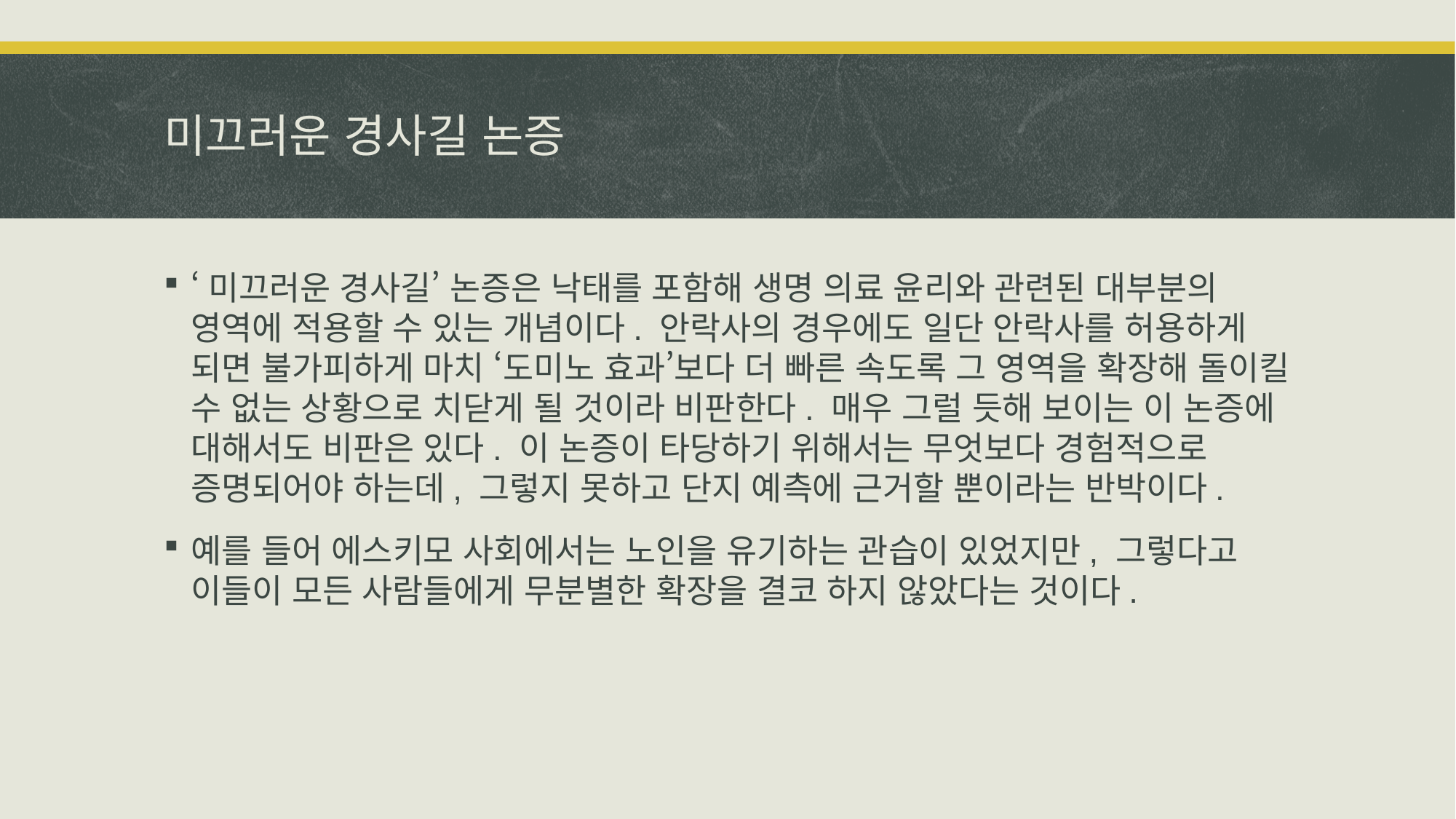

# 미끄러운 경사길 논증
‘미끄러운 경사길’ 논증은 낙태를 포함해 생명 의료 윤리와 관련된 대부분의 영역에 적용할 수 있는 개념이다. 안락사의 경우에도 일단 안락사를 허용하게 되면 불가피하게 마치 ‘도미노 효과’보다 더 빠른 속도록 그 영역을 확장해 돌이킬 수 없는 상황으로 치닫게 될 것이라 비판한다. 매우 그럴 듯해 보이는 이 논증에 대해서도 비판은 있다. 이 논증이 타당하기 위해서는 무엇보다 경험적으로 증명되어야 하는데, 그렇지 못하고 단지 예측에 근거할 뿐이라는 반박이다.
예를 들어 에스키모 사회에서는 노인을 유기하는 관습이 있었지만, 그렇다고 이들이 모든 사람들에게 무분별한 확장을 결코 하지 않았다는 것이다.